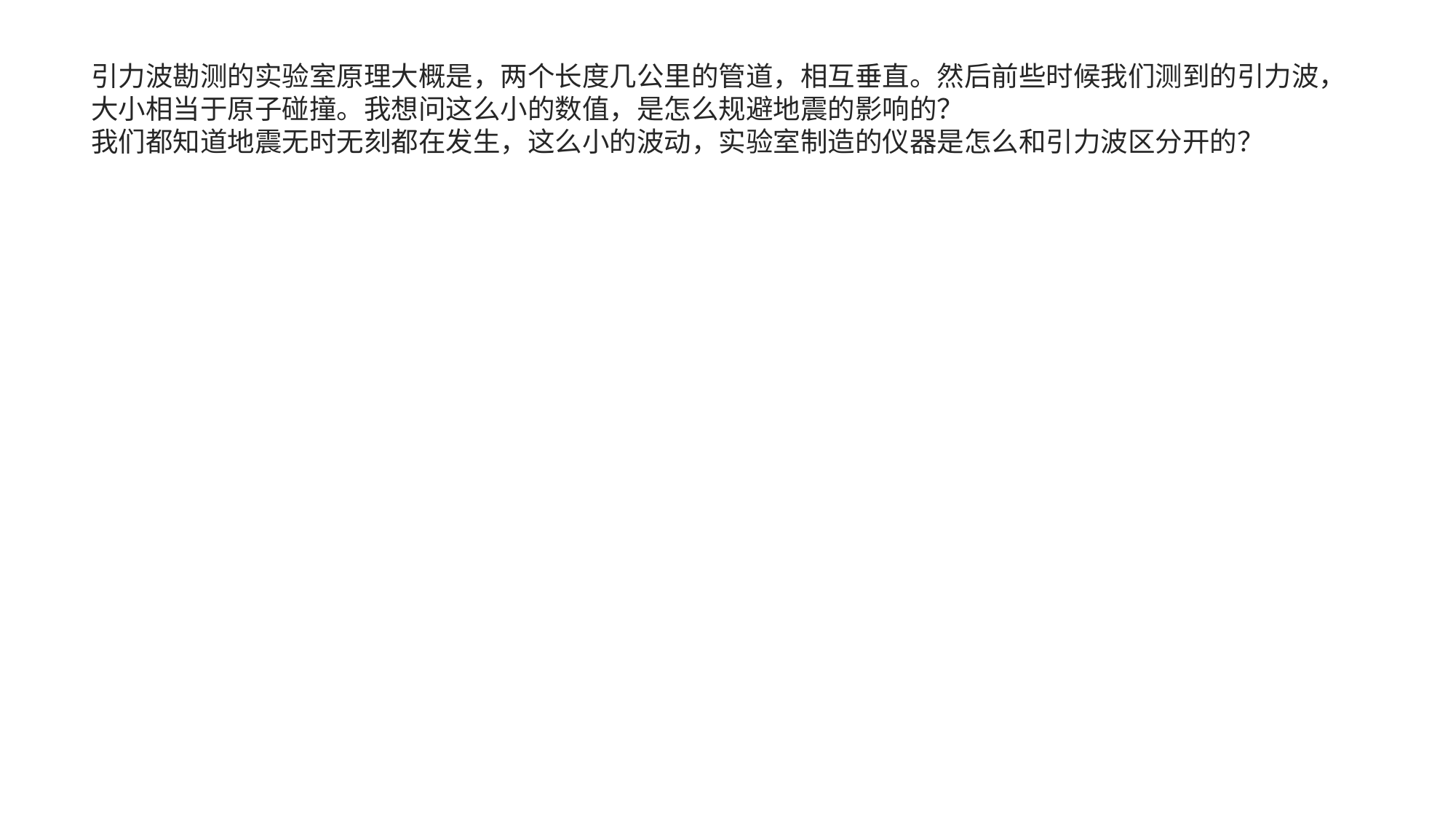

引力波勘测的实验室原理大概是，两个长度几公里的管道，相互垂直。然后前些时候我们测到的引力波，大小相当于原子碰撞。我想问这么小的数值，是怎么规避地震的影响的？
我们都知道地震无时无刻都在发生，这么小的波动，实验室制造的仪器是怎么和引力波区分开的？